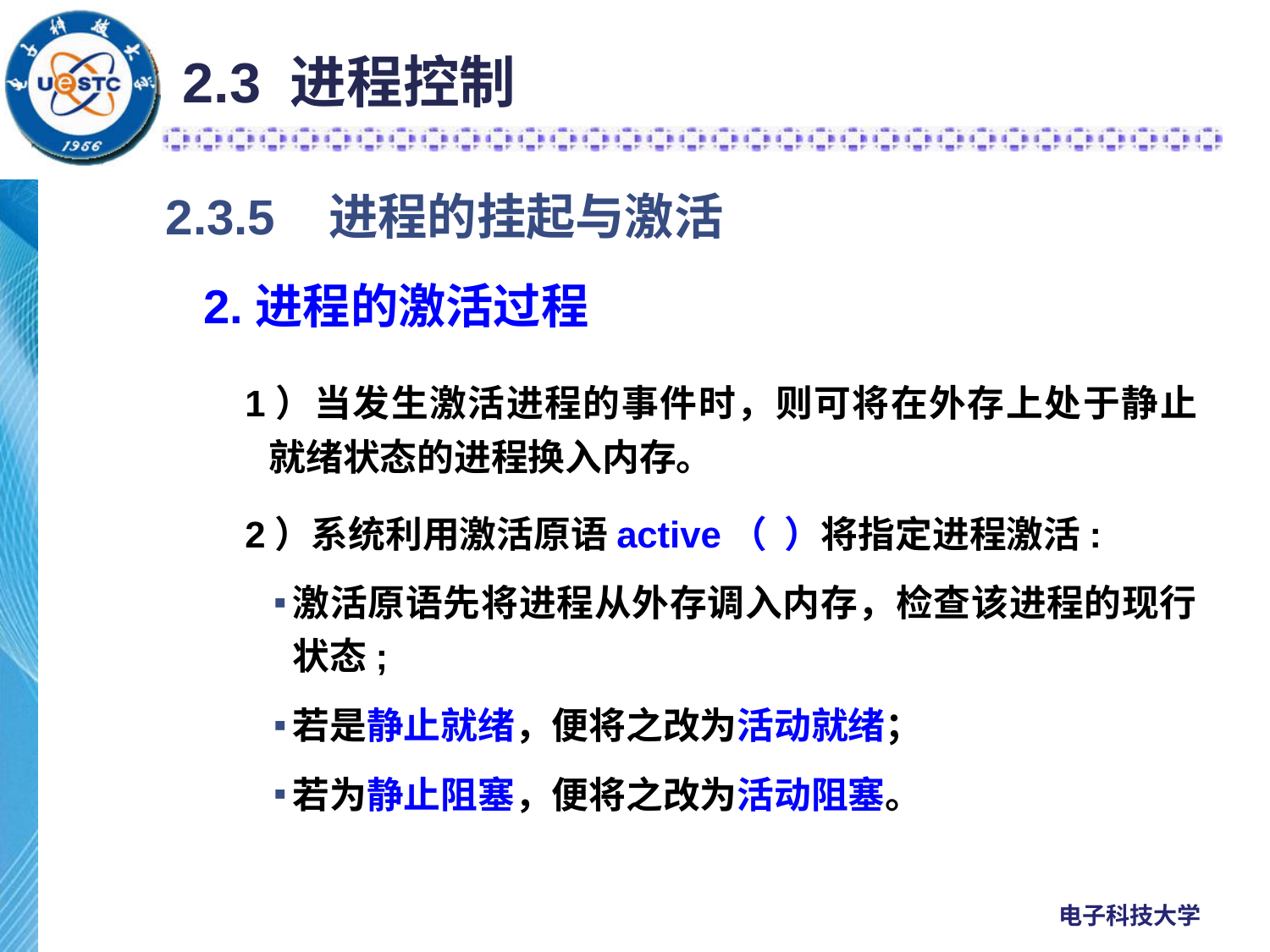

2.3 进程控制
2.3.5   进程的挂起与激活
2.进程的激活过程

1）当发生激活进程的事件时，则可将在外存上处于静止就绪状态的进程换入内存。
2）系统利用激活原语active（  ）将指定进程激活:
激活原语先将进程从外存调入内存，检查该进程的现行状态;
若是静止就绪，便将之改为活动就绪；
若为静止阻塞，便将之改为活动阻塞。